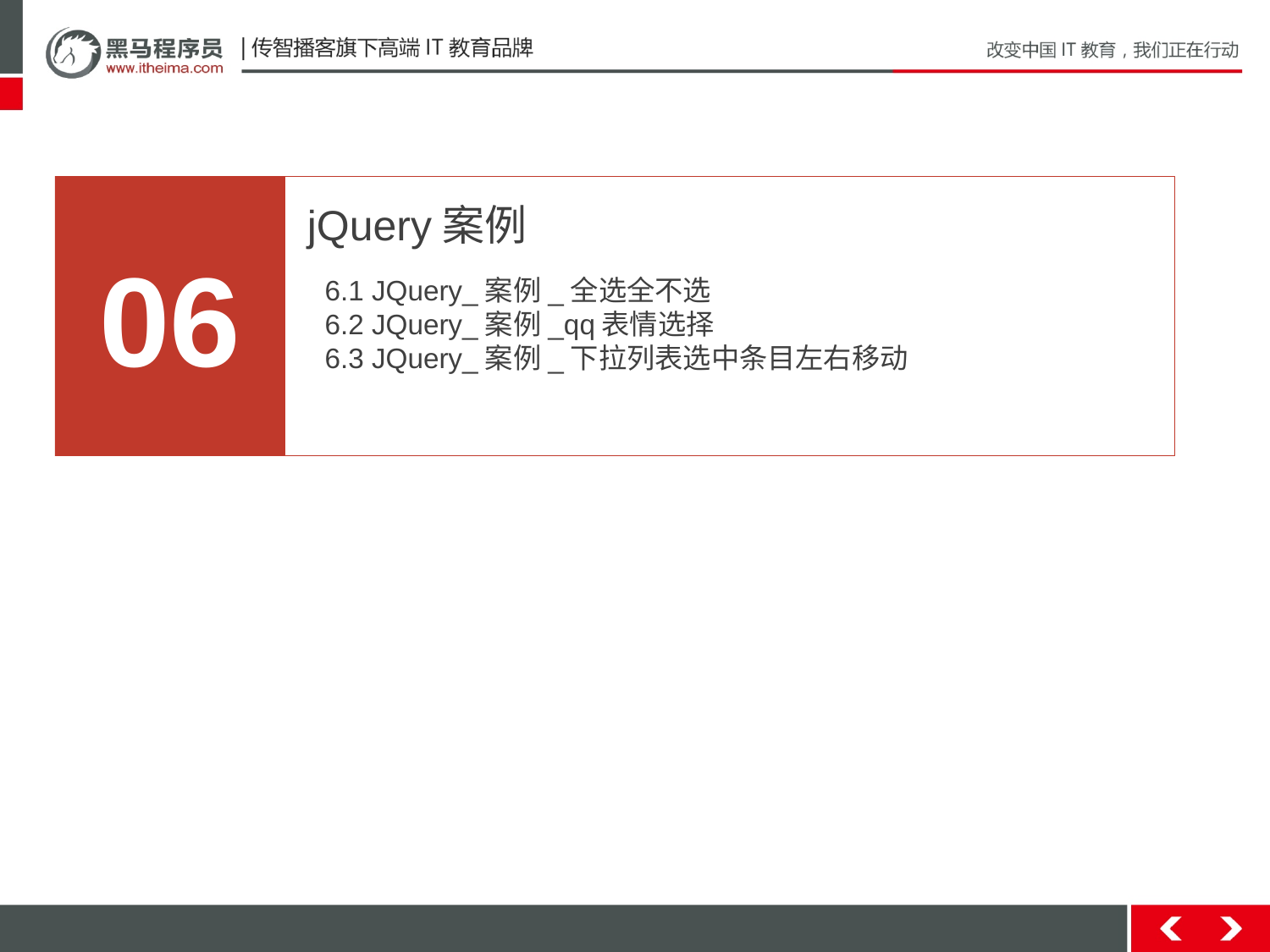

06

jQuery案例
6.1 JQuery_案例_全选全不选
6.2 JQuery_案例_qq表情选择
6.3 JQuery_案例_下拉列表选中条目左右移动